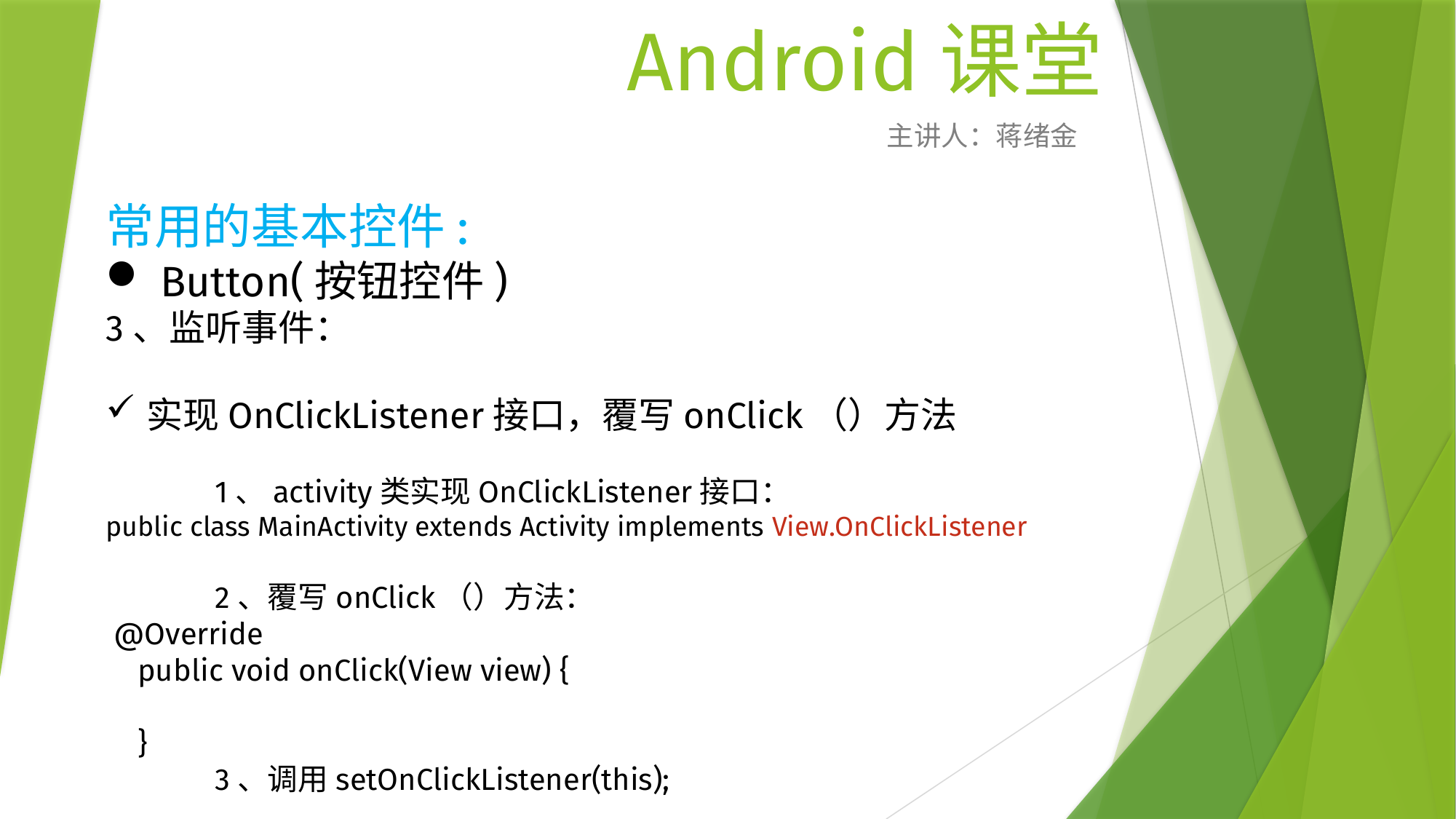

# Android课堂
主讲人：蒋绪金
常用的基本控件:
Button(按钮控件)
3、监听事件：

实现OnClickListener接口，覆写onClick（）方法

 	1、activity类实现OnClickListener接口：
public class MainActivity extends Activity implements View.OnClickListener

	2、覆写onClick（）方法：
 @Override
    public void onClick(View view) {

    }
	3、调用setOnClickListener(this);